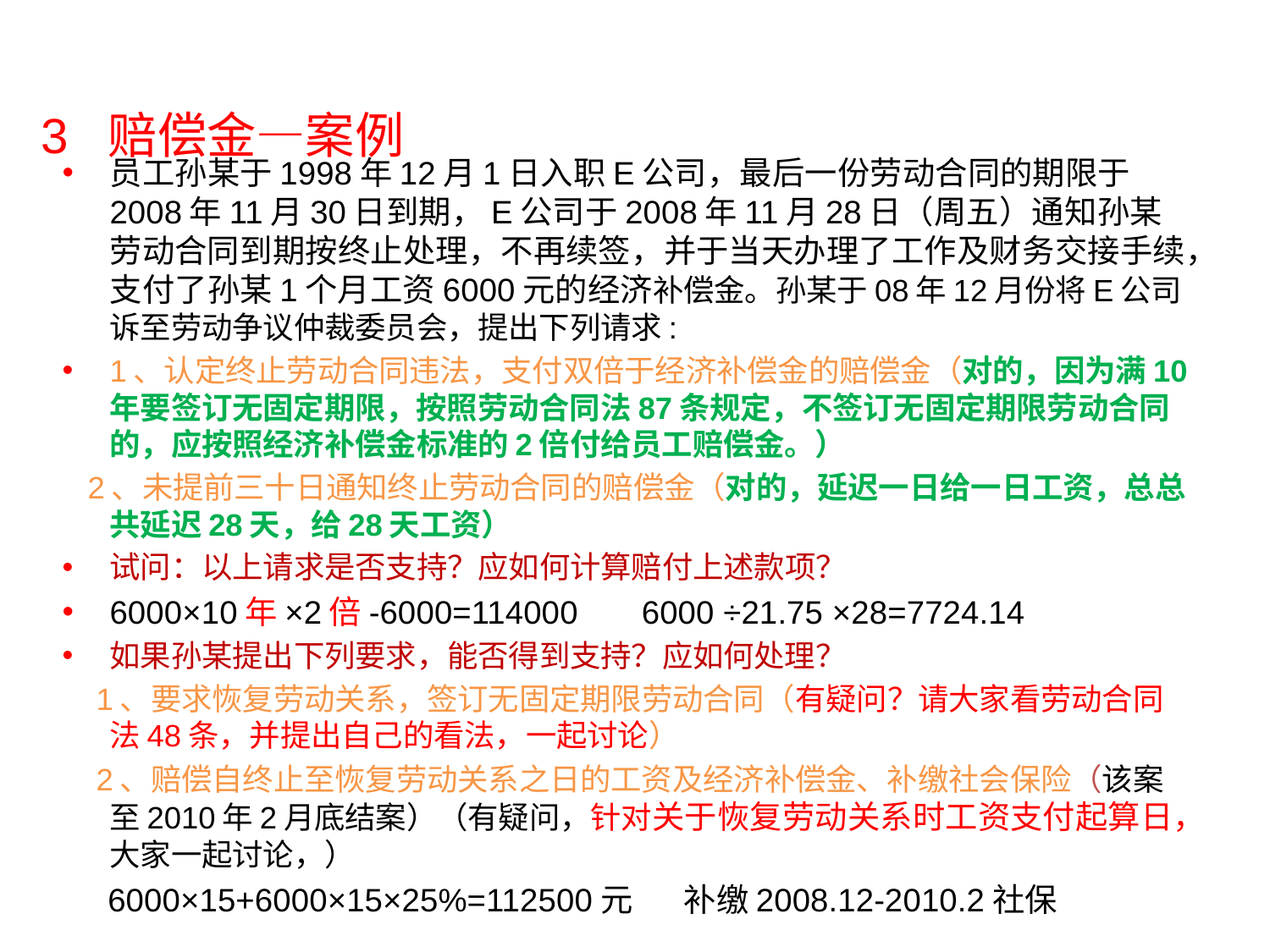

# 3  赔偿金—案例
员工孙某于1998年12月1日入职E公司，最后一份劳动合同的期限于2008年11月30日到期，E公司于2008年11月28日（周五）通知孙某劳动合同到期按终止处理，不再续签，并于当天办理了工作及财务交接手续，支付了孙某1个月工资6000元的经济补偿金。孙某于08年12月份将E公司诉至劳动争议仲裁委员会，提出下列请求:
1、认定终止劳动合同违法，支付双倍于经济补偿金的赔偿金（对的，因为满10年要签订无固定期限，按照劳动合同法87条规定，不签订无固定期限劳动合同的，应按照经济补偿金标准的2倍付给员工赔偿金。）
   2、未提前三十日通知终止劳动合同的赔偿金（对的，延迟一日给一日工资，总总共延迟28天，给28天工资）
试问：以上请求是否支持？应如何计算赔付上述款项？
6000×10年×2倍-6000=114000       6000 ÷21.75 ×28=7724.14
如果孙某提出下列要求，能否得到支持？应如何处理？
    1、要求恢复劳动关系，签订无固定期限劳动合同（有疑问？请大家看劳动合同法48条，并提出自己的看法，一起讨论）
    2、赔偿自终止至恢复劳动关系之日的工资及经济补偿金、补缴社会保险（该案至2010年2月底结案）（有疑问，针对关于恢复劳动关系时工资支付起算日，大家一起讨论，）
     6000×15+6000×15×25%=112500元       补缴2008.12-2010.2社保